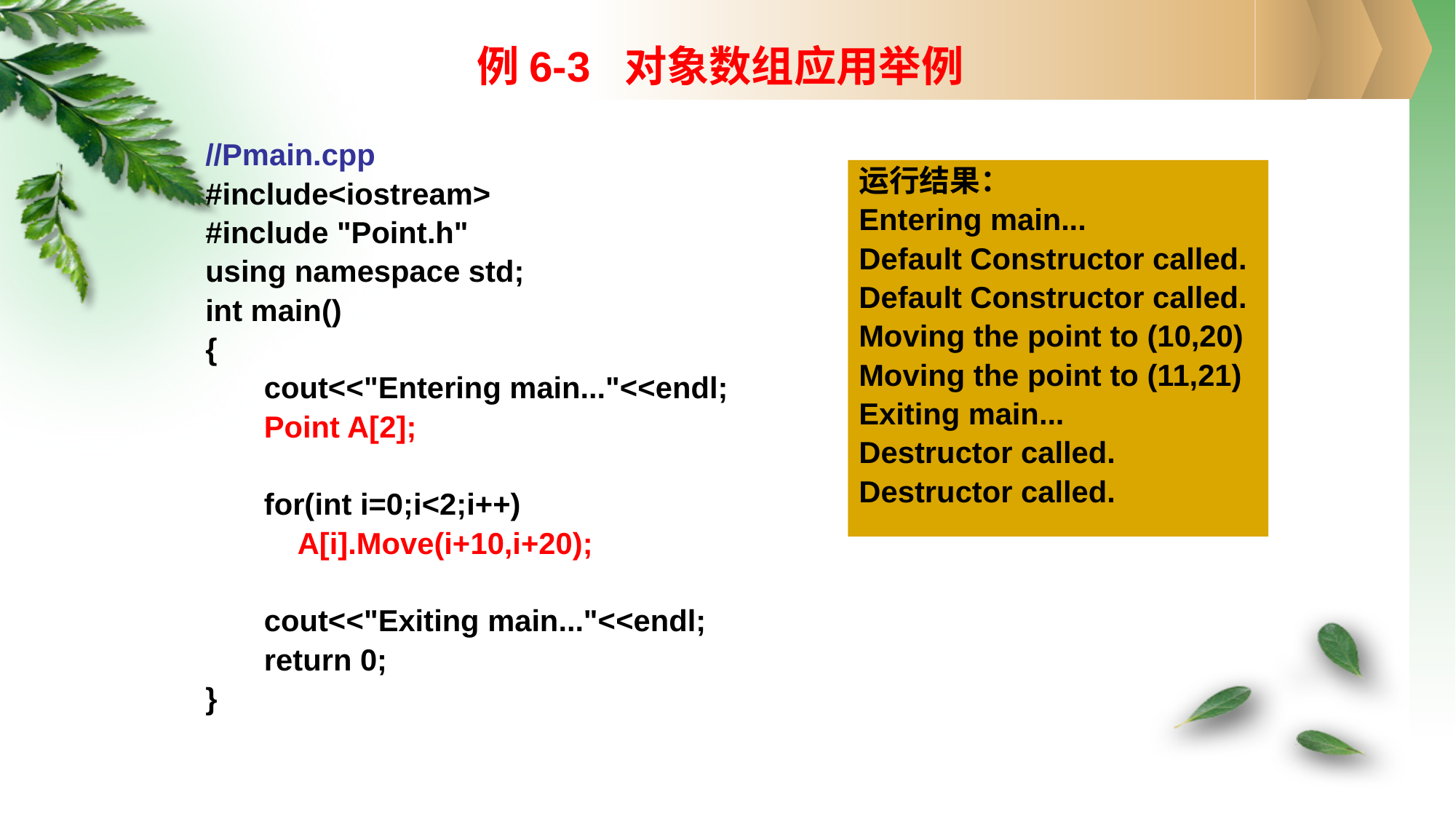

# 例6-3  对象数组应用举例
//Pmain.cpp
#include<iostream>
#include "Point.h"
using namespace std;
int main()
{
       cout<<"Entering main..."<<endl;
       Point A[2];

       for(int i=0;i<2;i++)
           A[i].Move(i+10,i+20);

       cout<<"Exiting main..."<<endl;
       return 0;
}
运行结果：
Entering main...
Default Constructor called.
Default Constructor called.
Moving the point to (10,20)
Moving the point to (11,21)
Exiting main...
Destructor called.
Destructor called.